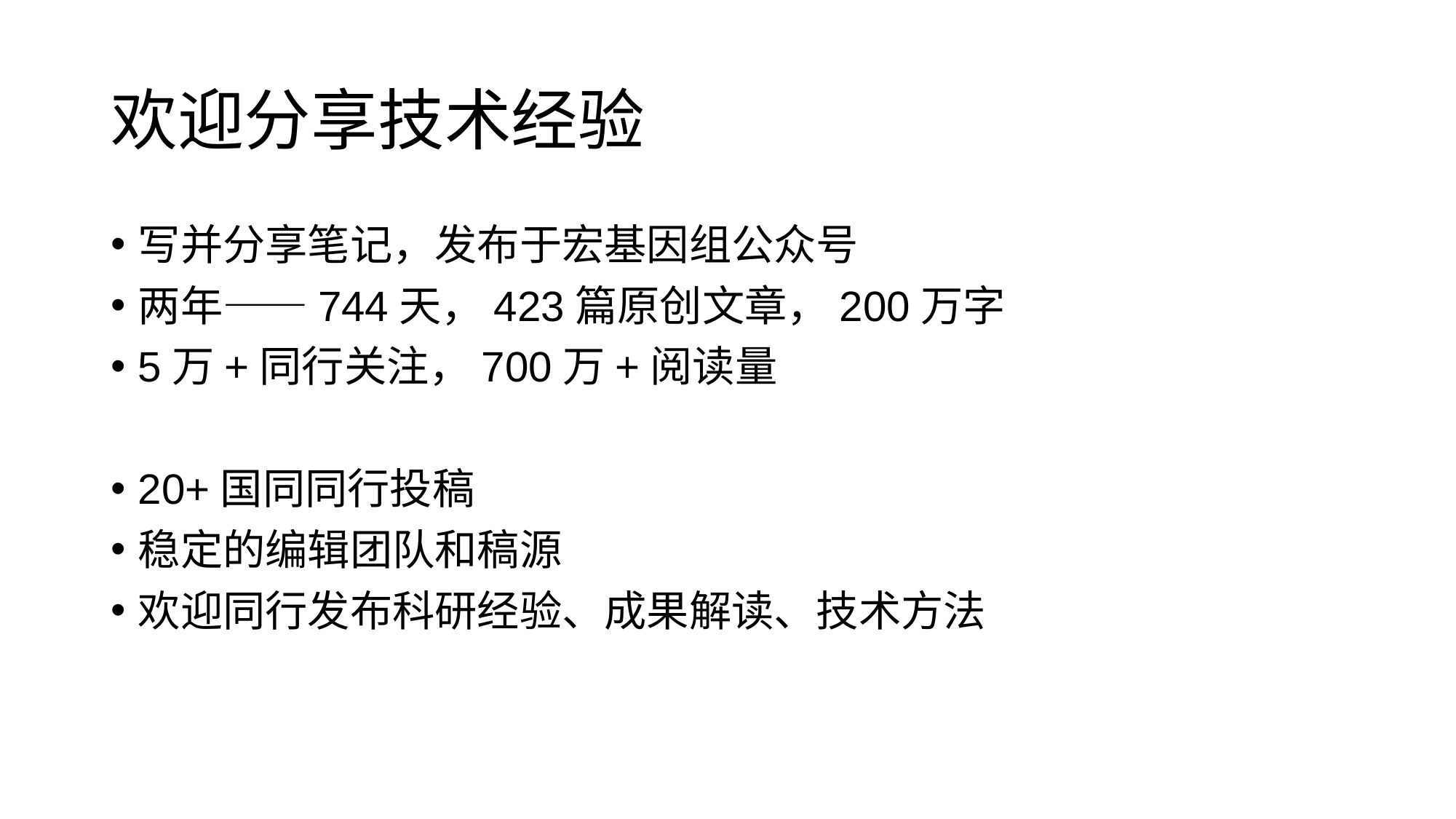

# 欢迎分享技术经验
写并分享笔记，发布于宏基因组公众号
两年——744天，423篇原创文章，200万字
5万+同行关注，700万+阅读量

20+国同同行投稿
稳定的编辑团队和稿源
欢迎同行发布科研经验、成果解读、技术方法